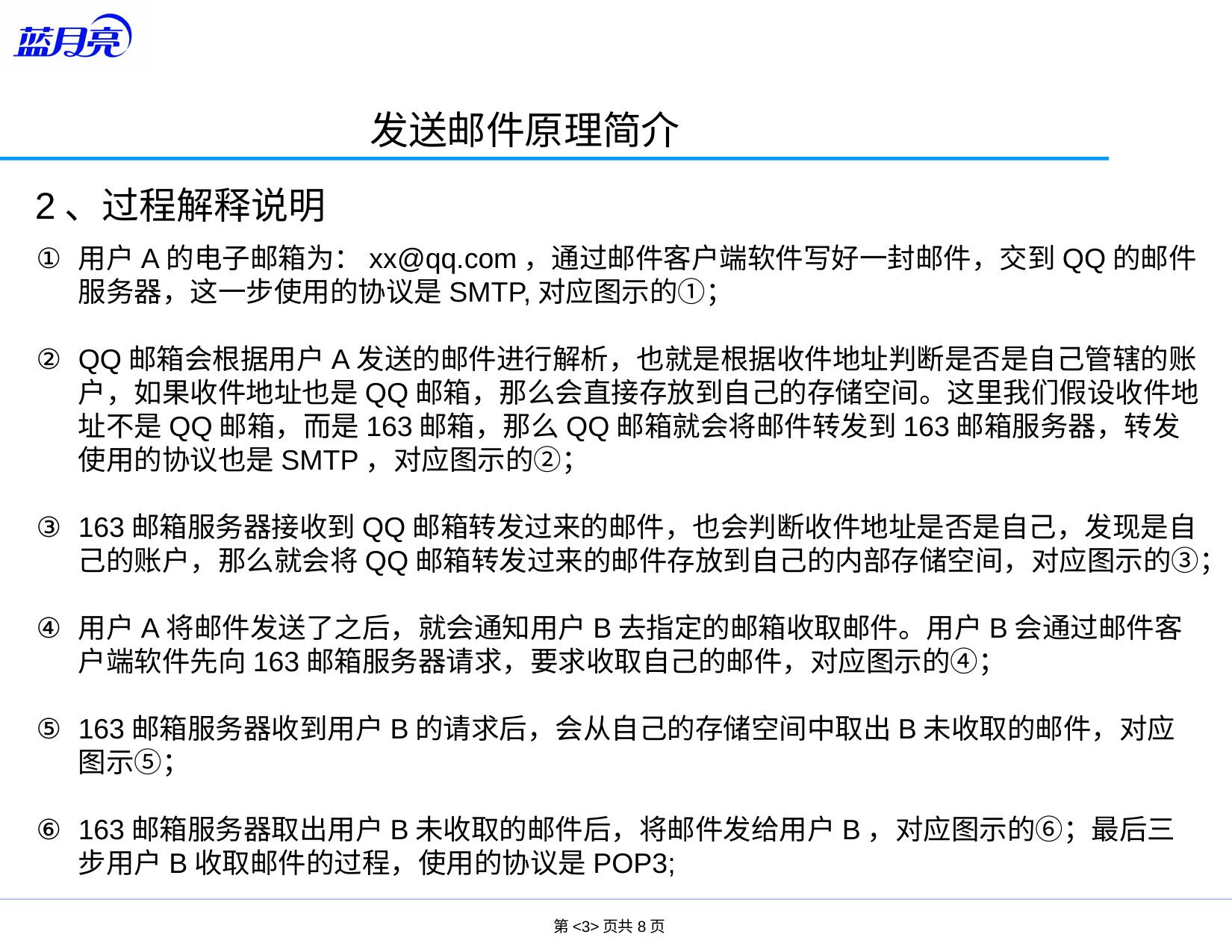

发送邮件原理简介
2、过程解释说明

用户A的电子邮箱为：xx@qq.com，通过邮件客户端软件写好一封邮件，交到QQ的邮件服务器，这一步使用的协议是SMTP,对应图示的①；

QQ邮箱会根据用户A发送的邮件进行解析，也就是根据收件地址判断是否是自己管辖的账户，如果收件地址也是QQ邮箱，那么会直接存放到自己的存储空间。这里我们假设收件地址不是QQ邮箱，而是163邮箱，那么QQ邮箱就会将邮件转发到163邮箱服务器，转发使用的协议也是SMTP，对应图示的②；

163邮箱服务器接收到QQ邮箱转发过来的邮件，也会判断收件地址是否是自己，发现是自己的账户，那么就会将QQ邮箱转发过来的邮件存放到自己的内部存储空间，对应图示的③；

用户A将邮件发送了之后，就会通知用户B去指定的邮箱收取邮件。用户B会通过邮件客户端软件先向163邮箱服务器请求，要求收取自己的邮件，对应图示的④；

163邮箱服务器收到用户B的请求后，会从自己的存储空间中取出B未收取的邮件，对应图示⑤；

163邮箱服务器取出用户B未收取的邮件后，将邮件发给用户B，对应图示的⑥；最后三步用户B收取邮件的过程，使用的协议是POP3;

第<3>页共8页